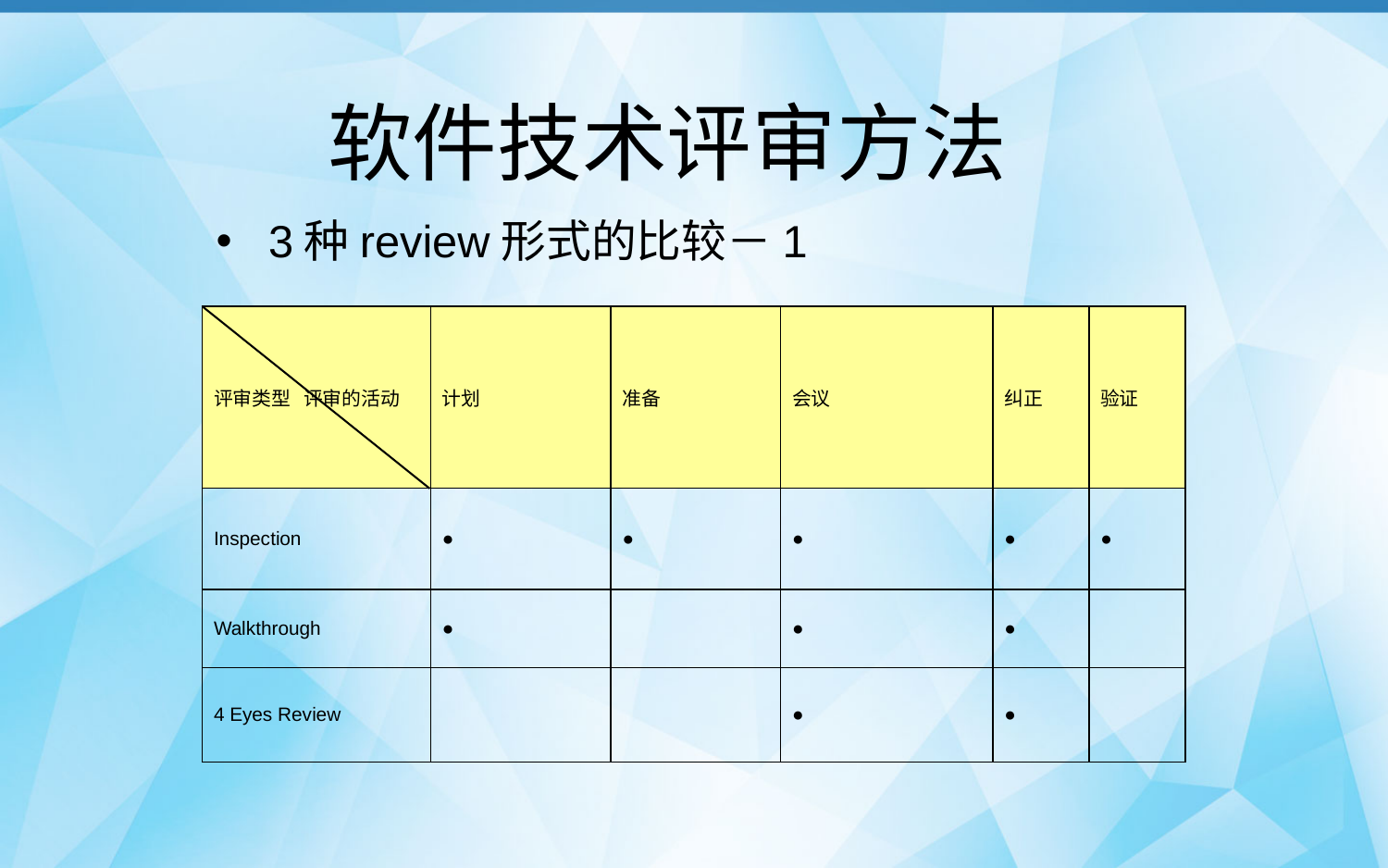

# 软件技术评审方法
3种review形式的比较－1
| 评审类型 评审的活动 | 计划 | 准备 | 会议 | 纠正 | 验证 |
| --- | --- | --- | --- | --- | --- |
| Inspection | ● | ● | ● | ● | ● |
| Walkthrough | ● |  | ● | ● |  |
| 4 Eyes Review |  |  | ● | ● |  |